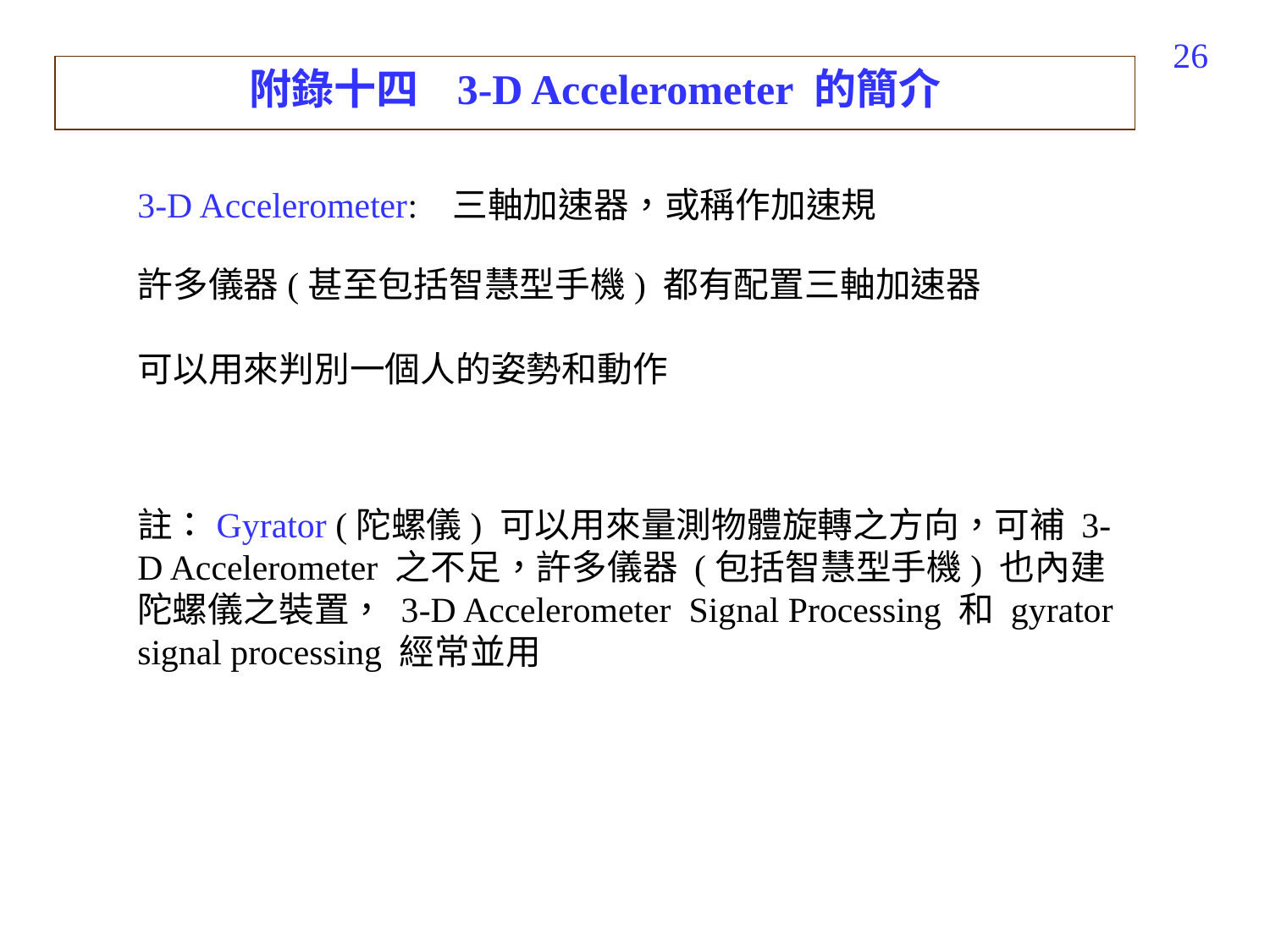

26
附錄十四   3-D Accelerometer 的簡介
3-D Accelerometer:   三軸加速器，或稱作加速規
許多儀器(甚至包括智慧型手機) 都有配置三軸加速器

可以用來判別一個人的姿勢和動作
註：Gyrator (陀螺儀) 可以用來量測物體旋轉之方向，可補 3-D Accelerometer 之不足，許多儀器 (包括智慧型手機) 也內建陀螺儀之裝置， 3-D Accelerometer  Signal Processing 和 gyrator signal processing 經常並用